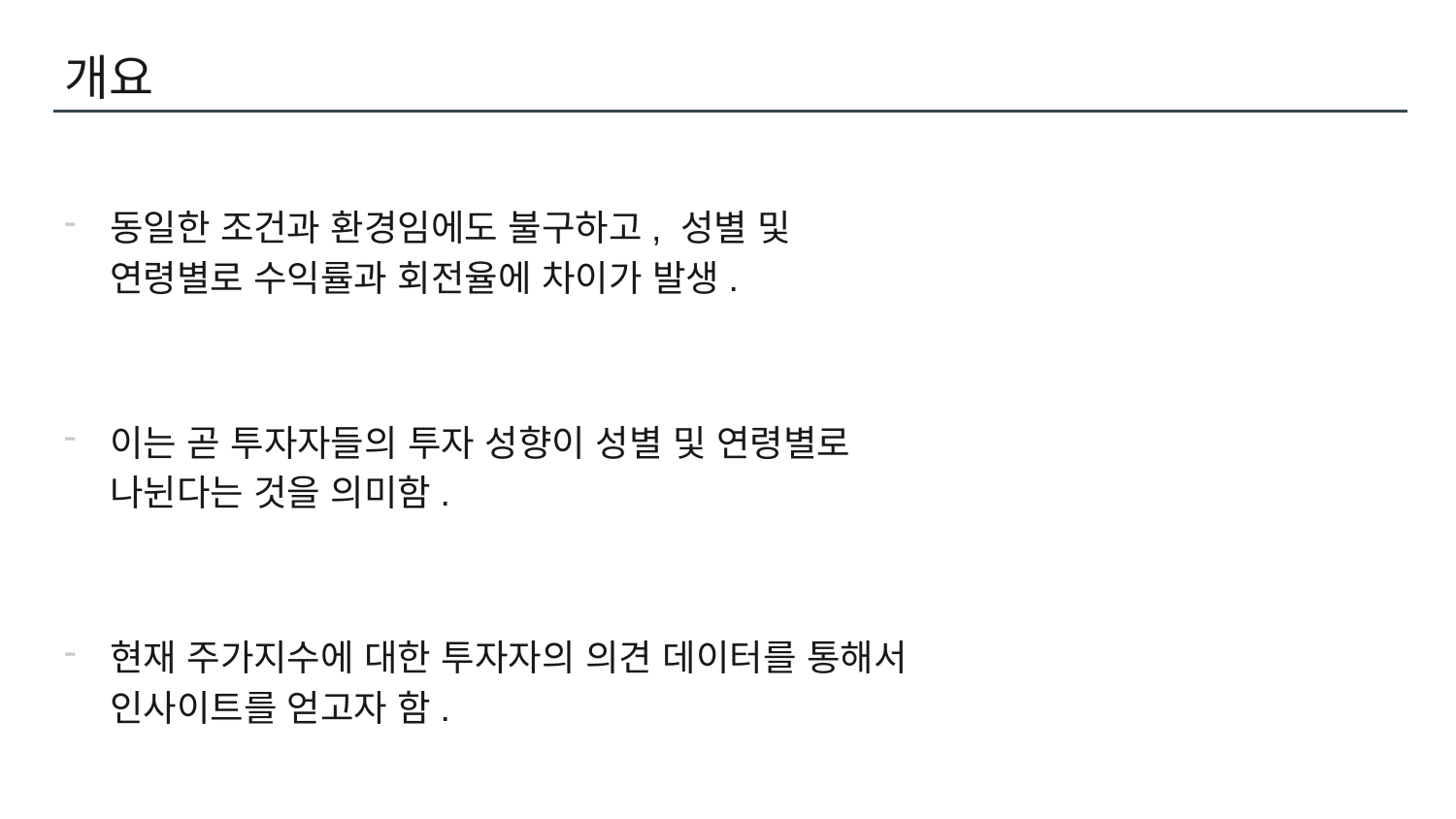

# 개요
동일한 조건과 환경임에도 불구하고, 성별 및 연령별로 수익률과 회전율에 차이가 발생.

이는 곧 투자자들의 투자 성향이 성별 및 연령별로 나뉜다는 것을 의미함.

현재 주가지수에 대한 투자자의 의견 데이터를 통해서 인사이트를 얻고자 함.